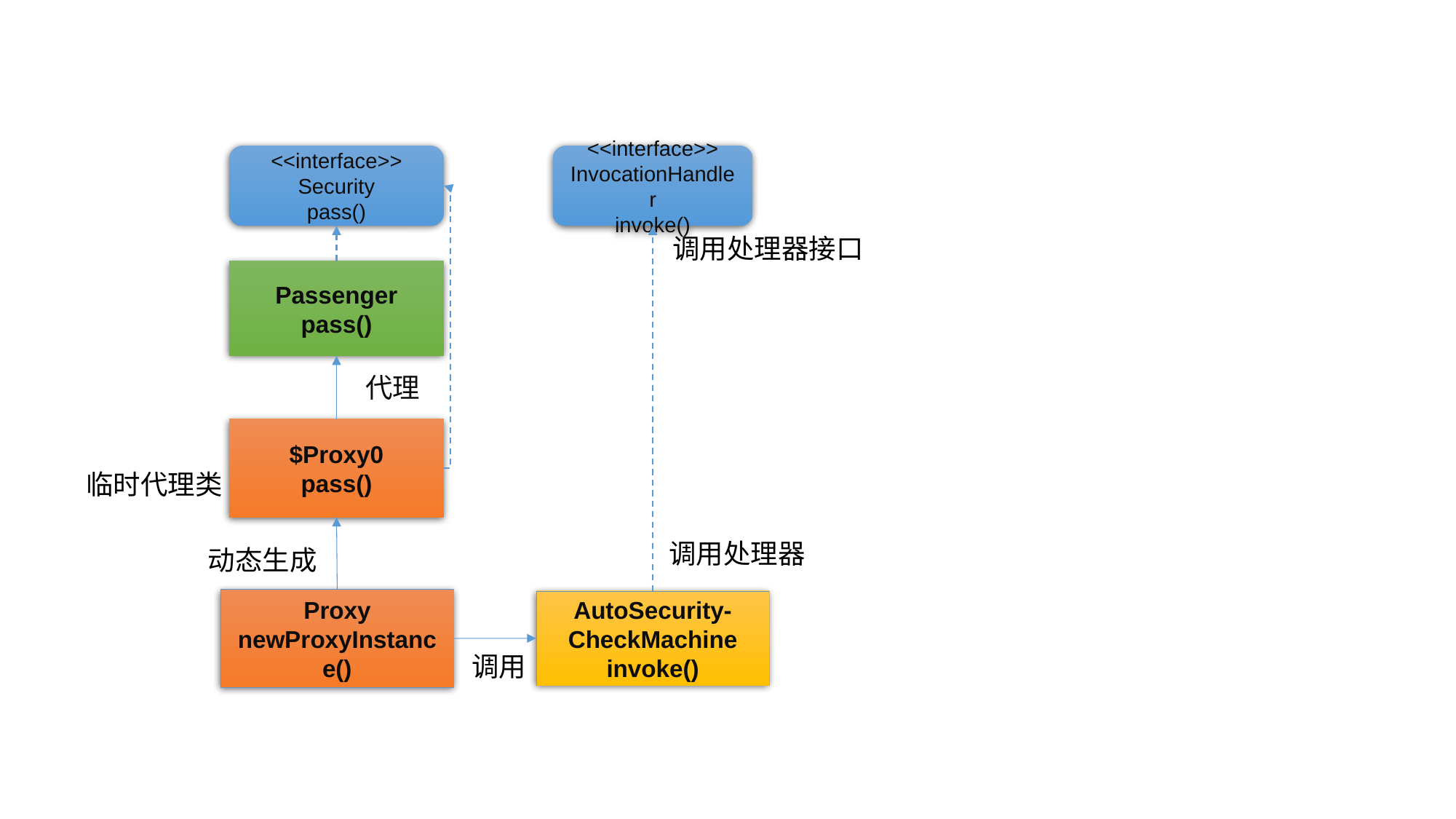

<<interface>>
InvocationHandler
invoke()
<<interface>>
Security
pass()
调用处理器接口
Passenger
pass()
代理

$Proxy0
pass()

临时代理类
调用处理器
动态生成
Proxy
newProxyInstance()
AutoSecurity-CheckMachine
invoke()
调用